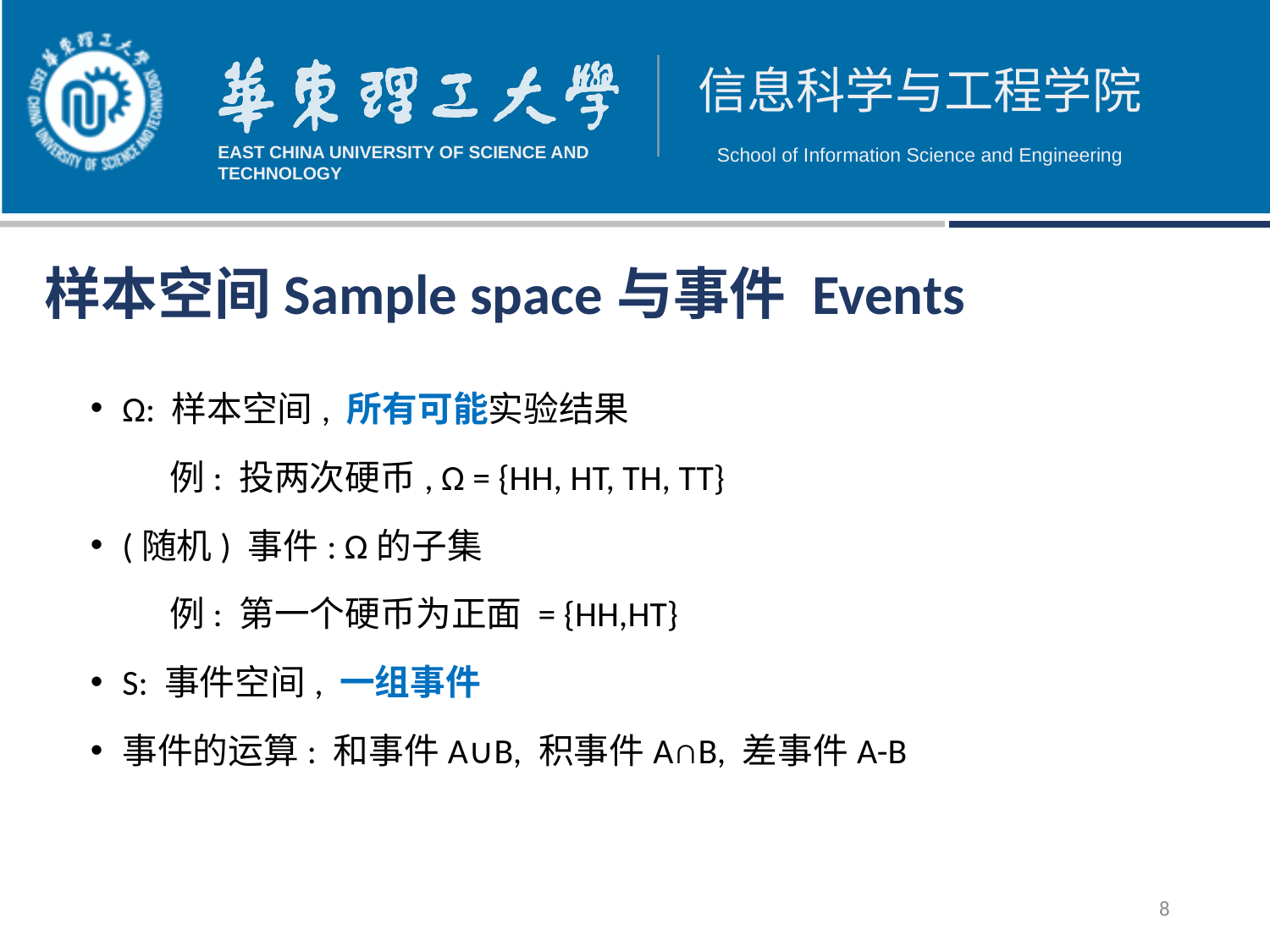

# 样本空间Sample space与事件 Events
Ω: 样本空间, 所有可能实验结果
         例: 投两次硬币, Ω = {HH, HT, TH, TT}
(随机) 事件: Ω的子集
         例: 第一个硬币为正面 = {HH,HT}
S: 事件空间, 一组事件
事件的运算: 和事件A∪B, 积事件A∩B, 差事件A-B
8